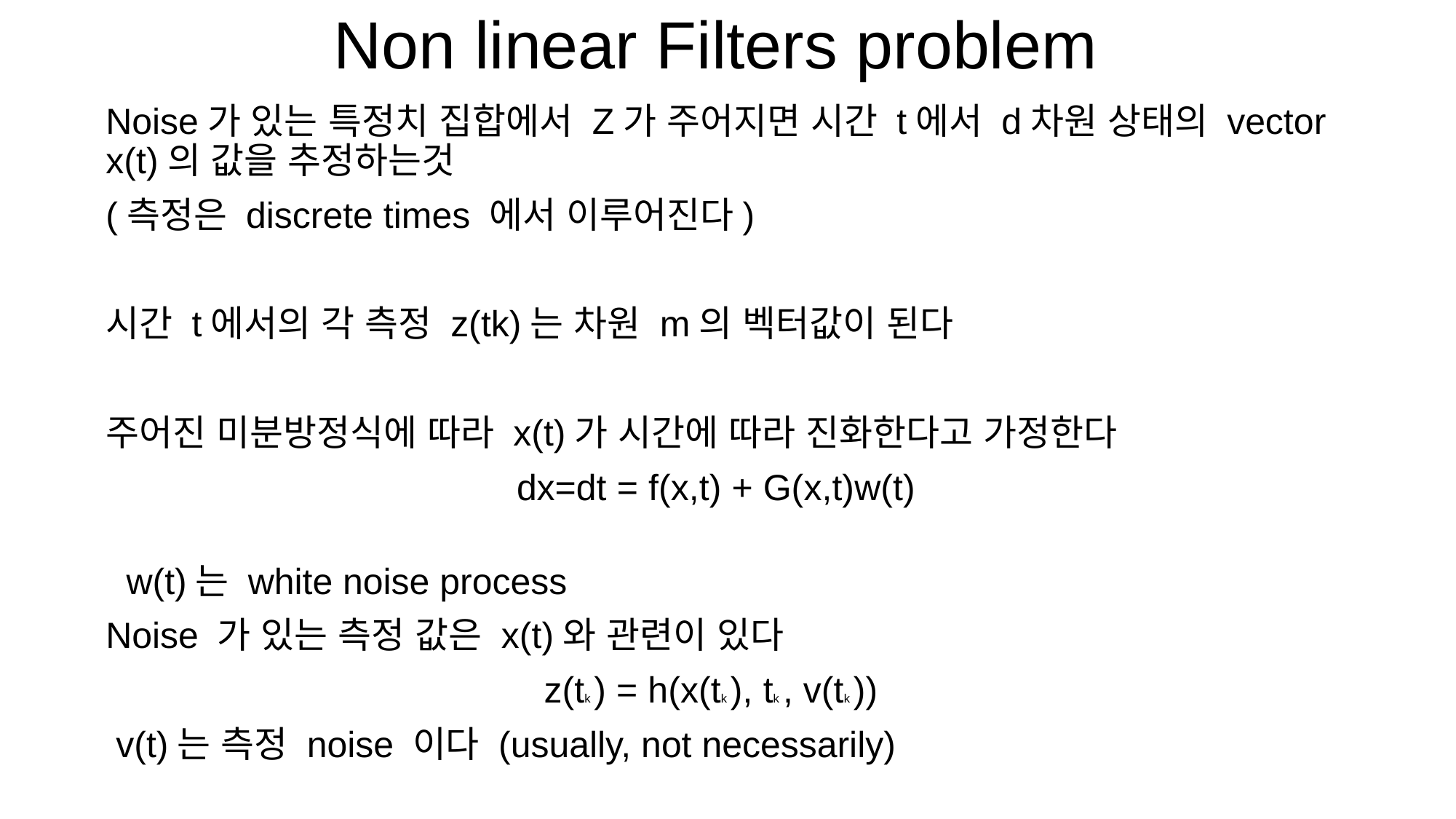

Noise가 있는 특정치 집합에서 Z가 주어지면 시간 t에서 d차원 상태의 vector x(t)의 값을 추정하는것
(측정은 discrete times 에서 이루어진다)

시간 t에서의 각 측정 z(tk)는 차원 m의 벡터값이 된다

주어진 미분방정식에 따라 x(t)가 시간에 따라 진화한다고 가정한다
dx=dt = f(x,t) + G(x,t)w(t)
  w(t)는 white noise process
Noise 가 있는 측정 값은 x(t)와 관련이 있다
z(tk ) = h(x(tk ), tk , v(tk ))
 v(t)는 측정 noise 이다 (usually, not necessarily)

# Non linear Filters problem